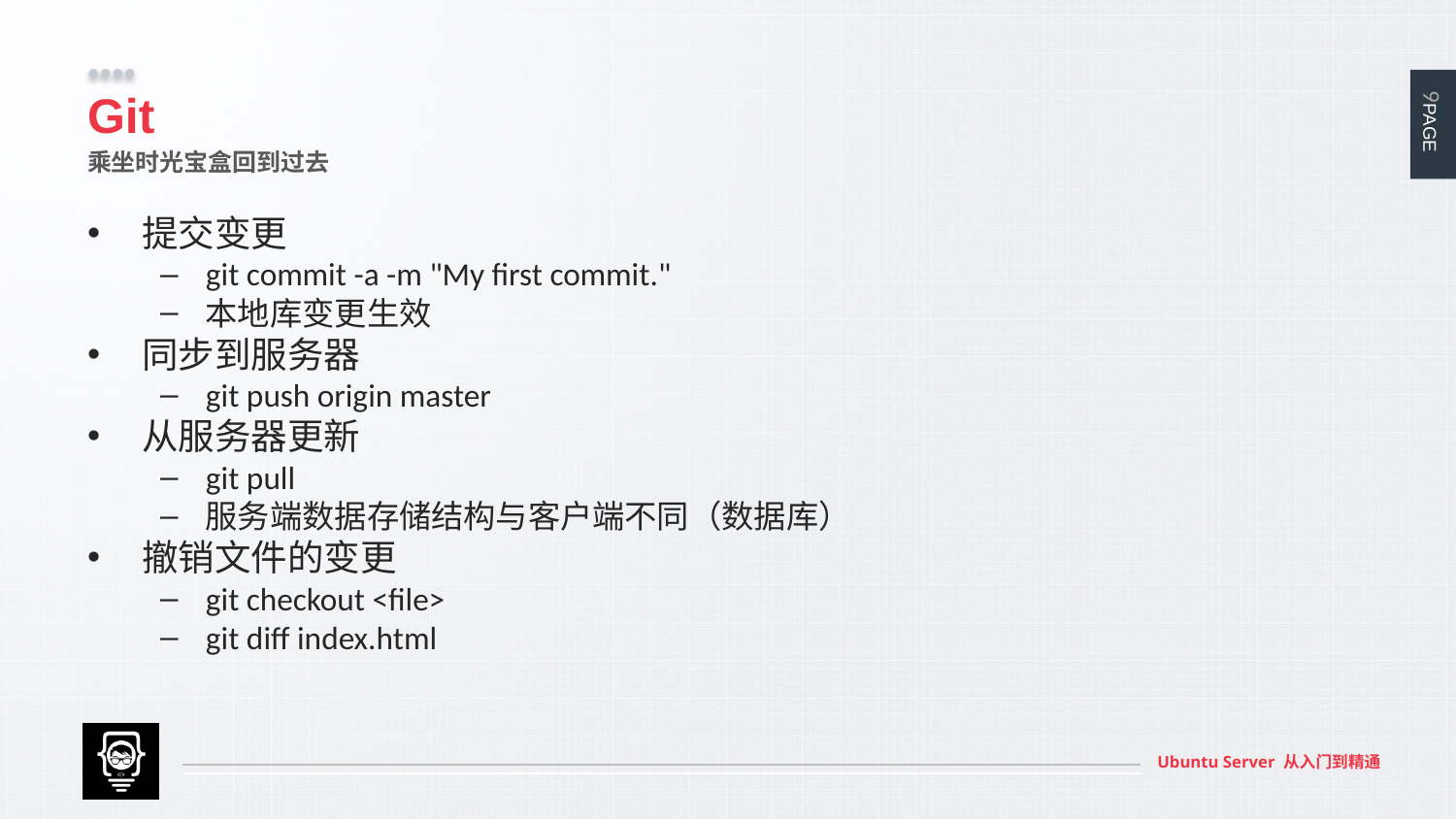

# Git
乘坐时光宝盒回到过去
提交变更
git commit -a -m "My first commit."
本地库变更生效
同步到服务器
git push origin master
从服务器更新
git pull
服务端数据存储结构与客户端不同（数据库）
撤销文件的变更
git checkout <file>
git diff index.html